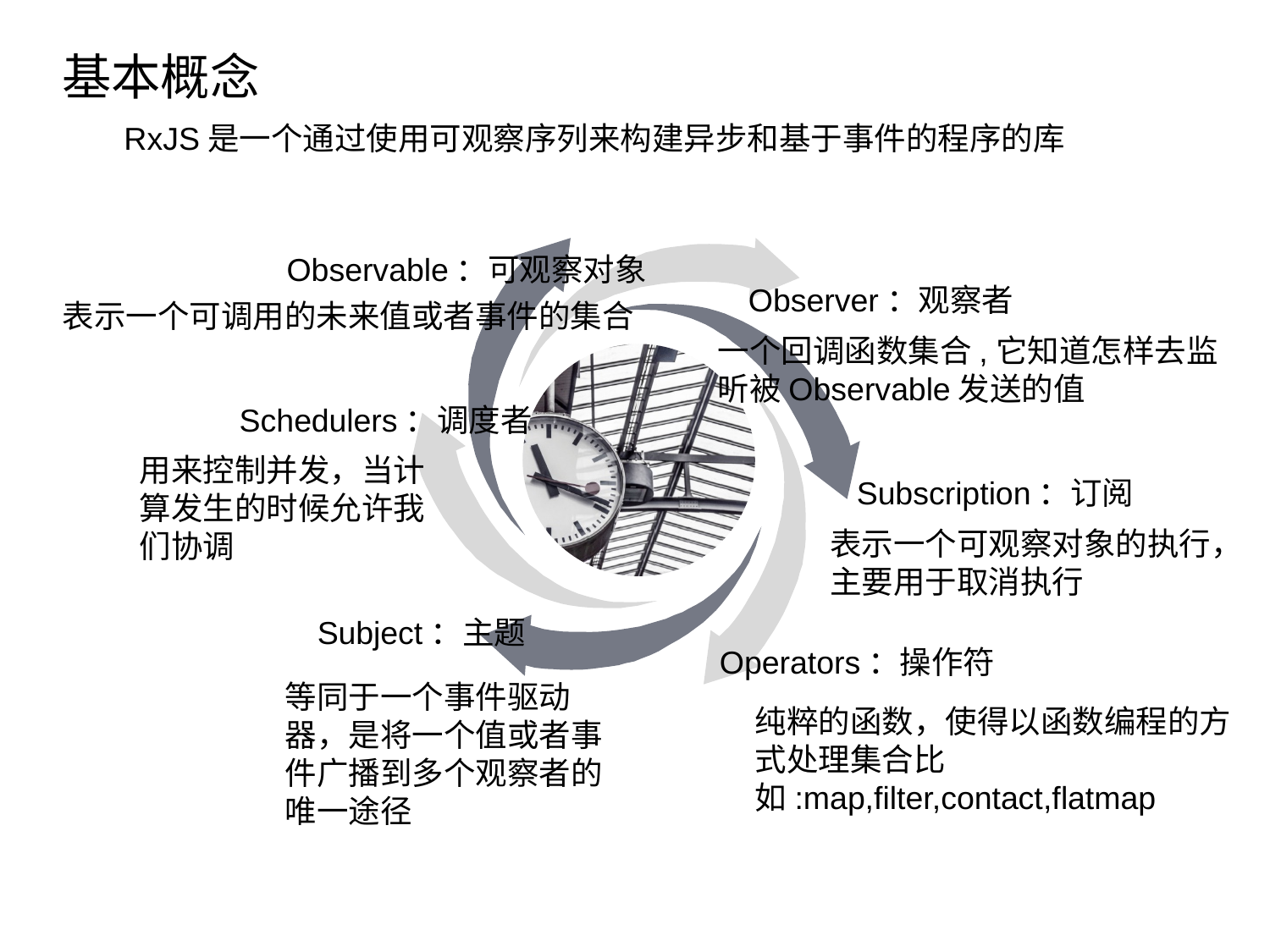

基本概念
RxJS是一个通过使用可观察序列来构建异步和基于事件的程序的库

Observable：可观察对象
点击添加文本
Observer：观察者
表示一个可调用的未来值或者事件的集合
一个回调函数集合,它知道怎样去监听被Observable发送的值
Schedulers：调度者
点击添加文本
用来控制并发，当计算发生的时候允许我们协调
Subscription：订阅
表示一个可观察对象的执行，主要用于取消执行
点击添加文本
Subject：主题
Operators：操作符
等同于一个事件驱动器，是将一个值或者事件广播到多个观察者的唯一途径
纯粹的函数，使得以函数编程的方式处理集合比如:map,filter,contact,flatmap
点击添加文本